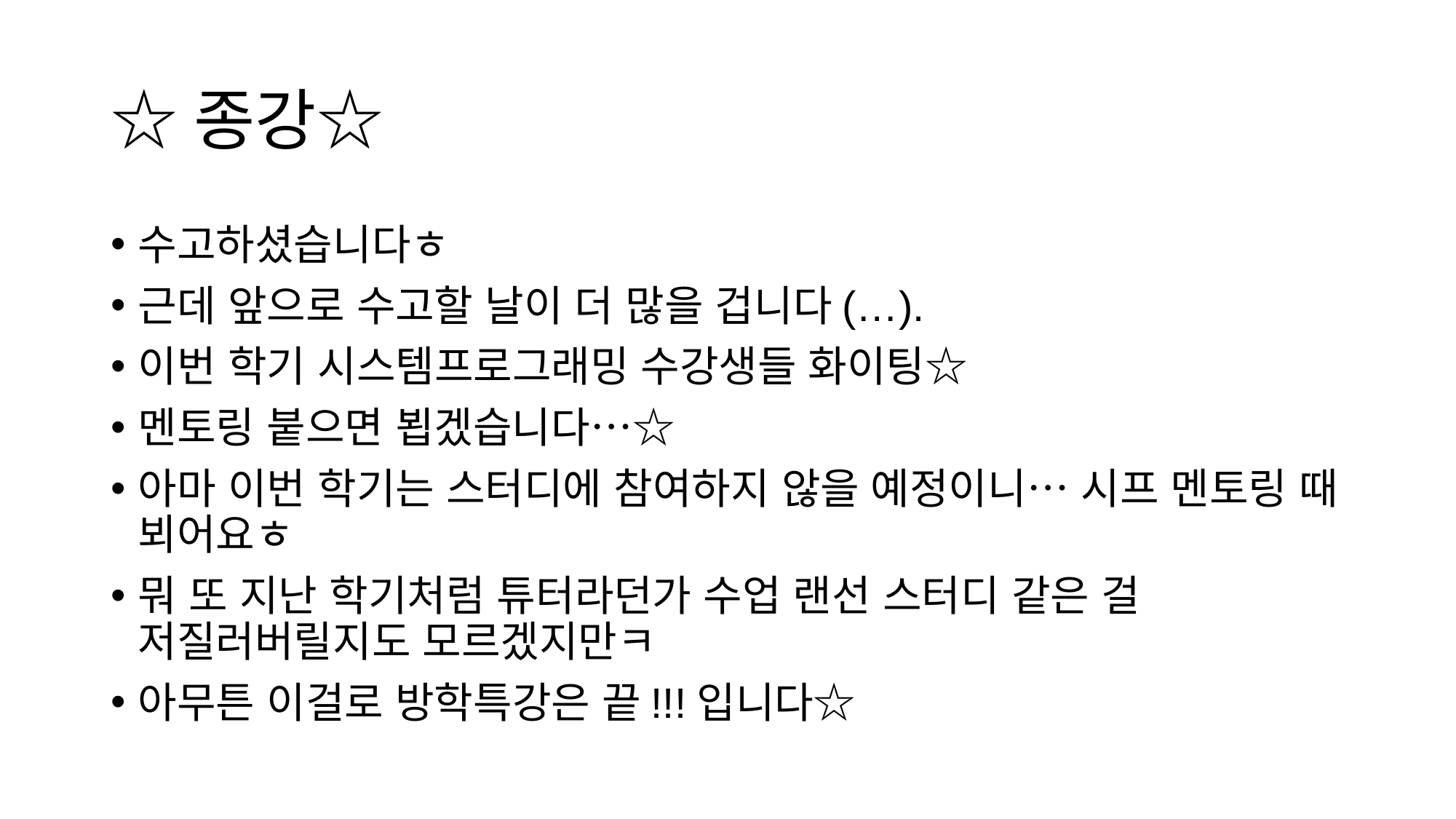

# ☆종강☆
수고하셨습니다ㅎ
근데 앞으로 수고할 날이 더 많을 겁니다(…).
이번 학기 시스템프로그래밍 수강생들 화이팅☆
멘토링 붙으면 뵙겠습니다…☆
아마 이번 학기는 스터디에 참여하지 않을 예정이니… 시프 멘토링 때 뵈어요ㅎ
뭐 또 지난 학기처럼 튜터라던가 수업 랜선 스터디 같은 걸 저질러버릴지도 모르겠지만ㅋ
아무튼 이걸로 방학특강은 끝!!!입니다☆